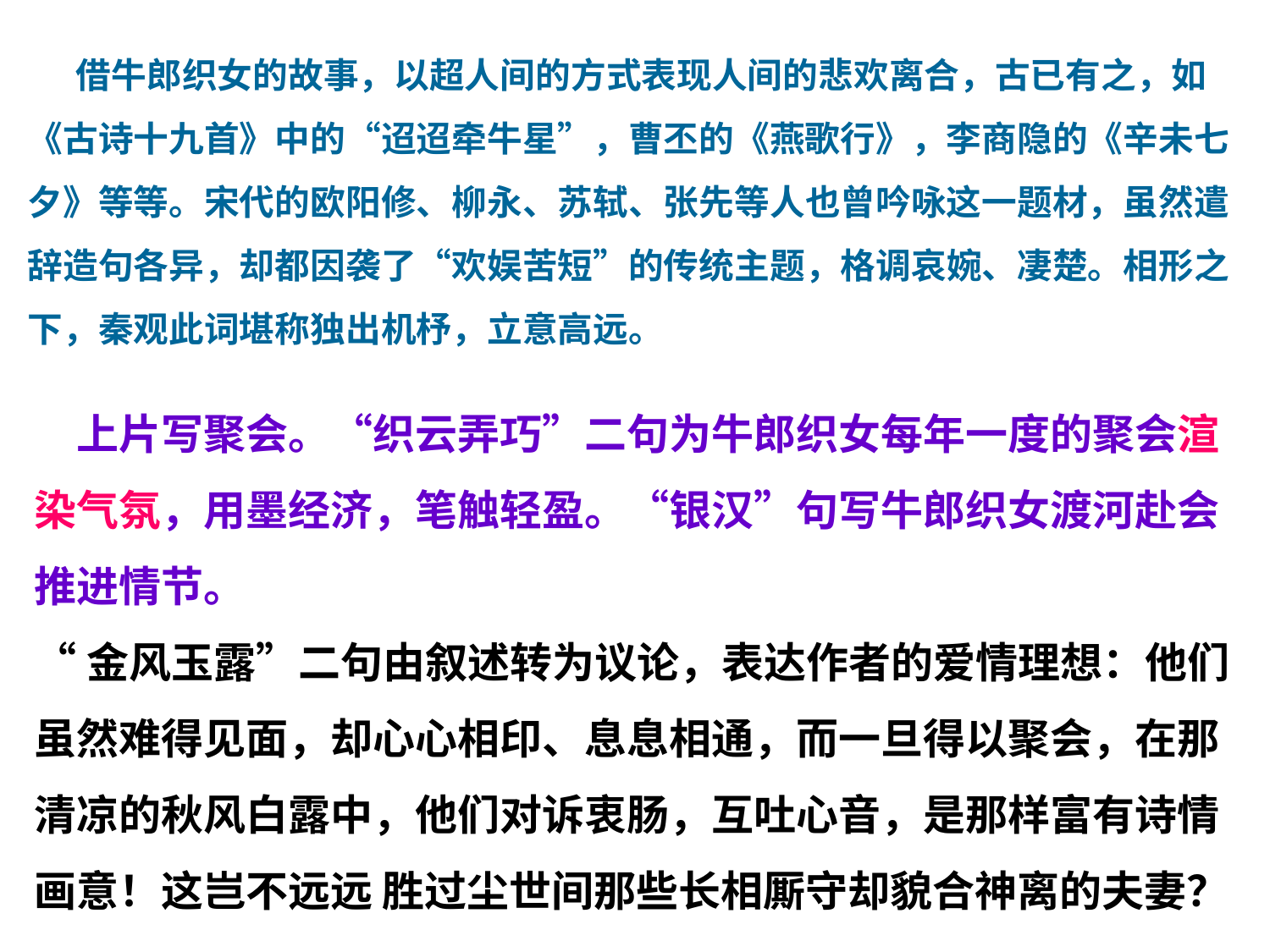

借牛郎织女的故事，以超人间的方式表现人间的悲欢离合，古已有之，如《古诗十九首》中的“迢迢牵牛星”，曹丕的《燕歌行》，李商隐的《辛未七 夕》等等。宋代的欧阳修、柳永、苏轼、张先等人也曾吟咏这一题材，虽然遣辞造句各异，却都因袭了“欢娱苦短”的传统主题，格调哀婉、凄楚。相形之下，秦观此词堪称独出机杼，立意高远。
　上片写聚会。“织云弄巧”二句为牛郎织女每年一度的聚会渲染气氛，用墨经济，笔触轻盈。“银汉”句写牛郎织女渡河赴会推进情节。
“金风玉露”二句由叙述转为议论，表达作者的爱情理想：他们虽然难得见面，却心心相印、息息相通，而一旦得以聚会，在那清凉的秋风白露中，他们对诉衷肠，互吐心音，是那样富有诗情画意！这岂不远远 胜过尘世间那些长相厮守却貌合神离的夫妻？